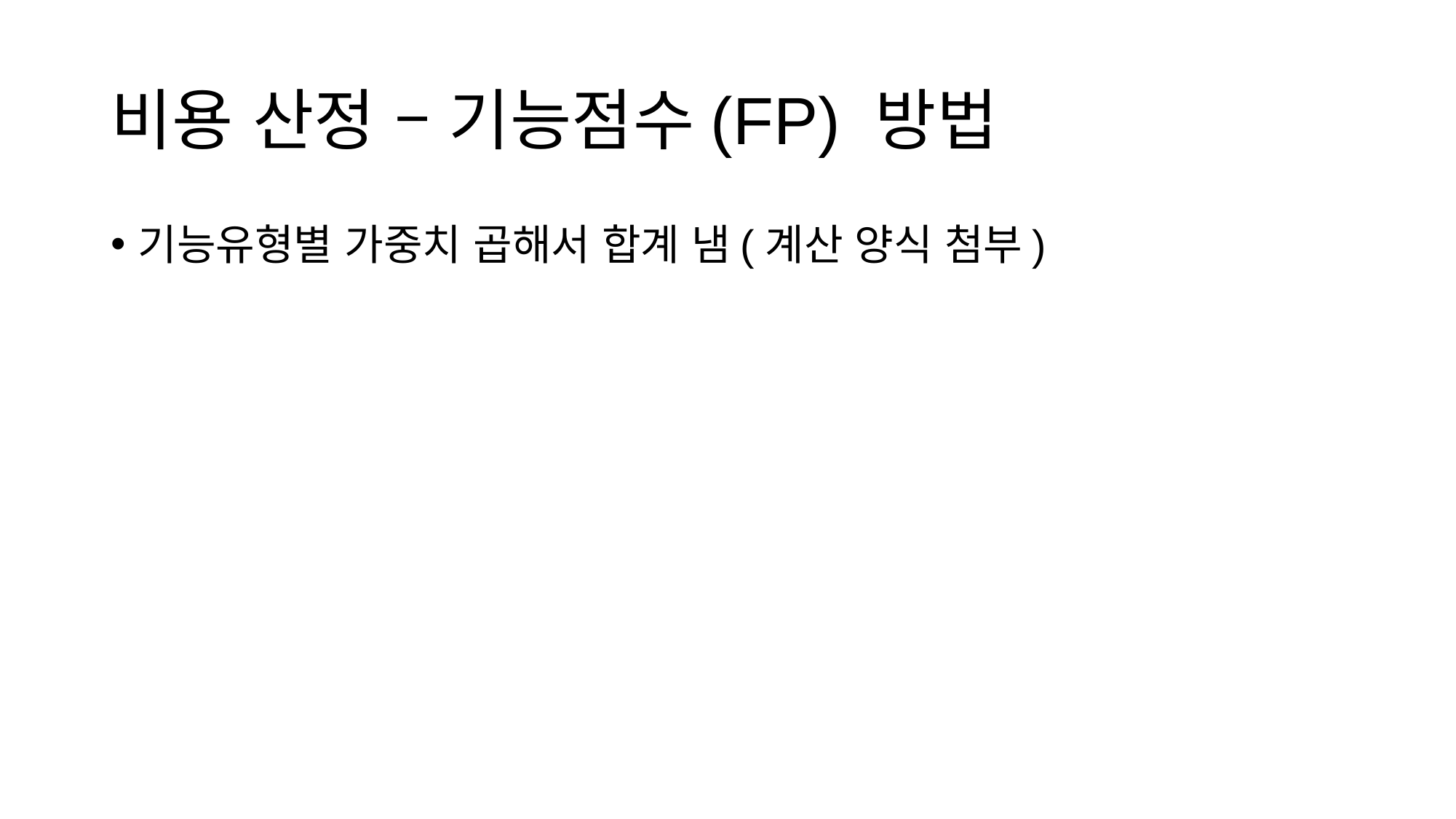

# 비용 산정 – 기능점수(FP) 방법
기능유형별 가중치 곱해서 합계 냄(계산 양식 첨부)